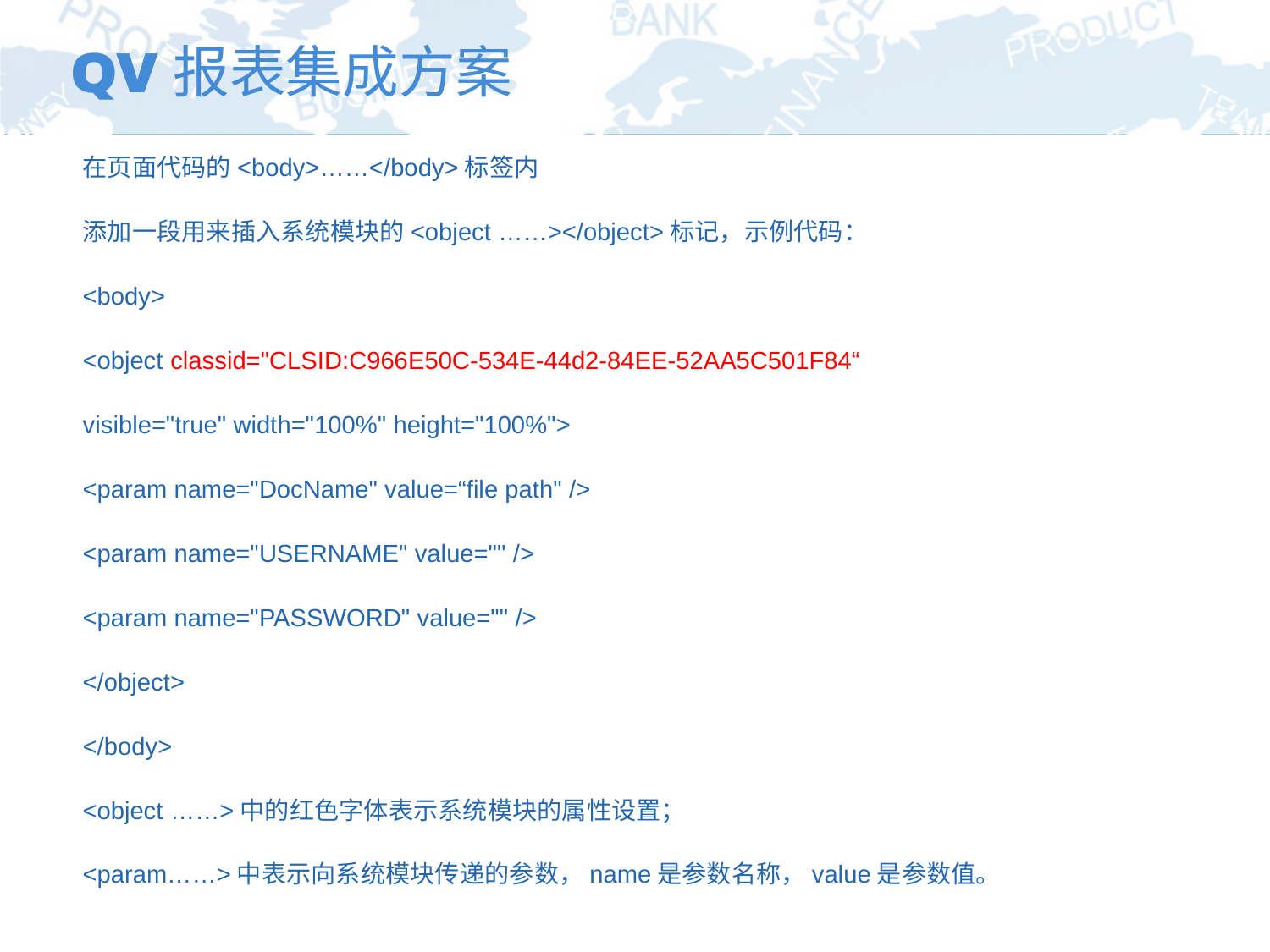

# QV报表集成方案
在页面代码的<body>……</body>标签内
添加一段用来插入系统模块的<object ……></object>标记，示例代码：
<body>
<object classid="CLSID:C966E50C-534E-44d2-84EE-52AA5C501F84“
visible="true" width="100%" height="100%">
<param name="DocName" value=“file path" />
<param name="USERNAME" value="" />
<param name="PASSWORD" value="" />
</object>
</body>
<object ……>中的红色字体表示系统模块的属性设置；
<param……>中表示向系统模块传递的参数，name是参数名称，value是参数值。